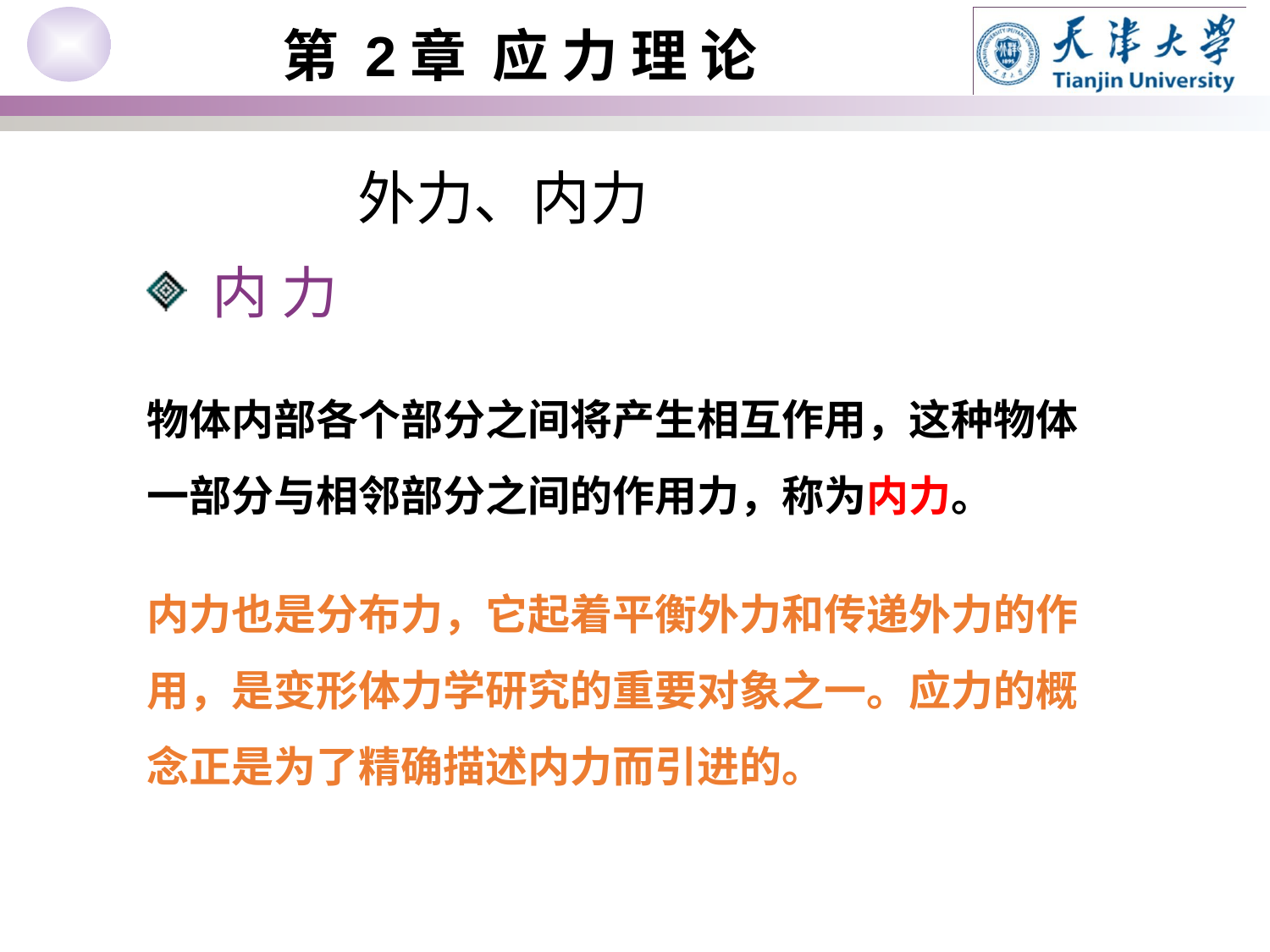

外力、内力
 内 力
物体内部各个部分之间将产生相互作用，这种物体一部分与相邻部分之间的作用力，称为内力。
内力也是分布力，它起着平衡外力和传递外力的作用，是变形体力学研究的重要对象之一。应力的概念正是为了精确描述内力而引进的。